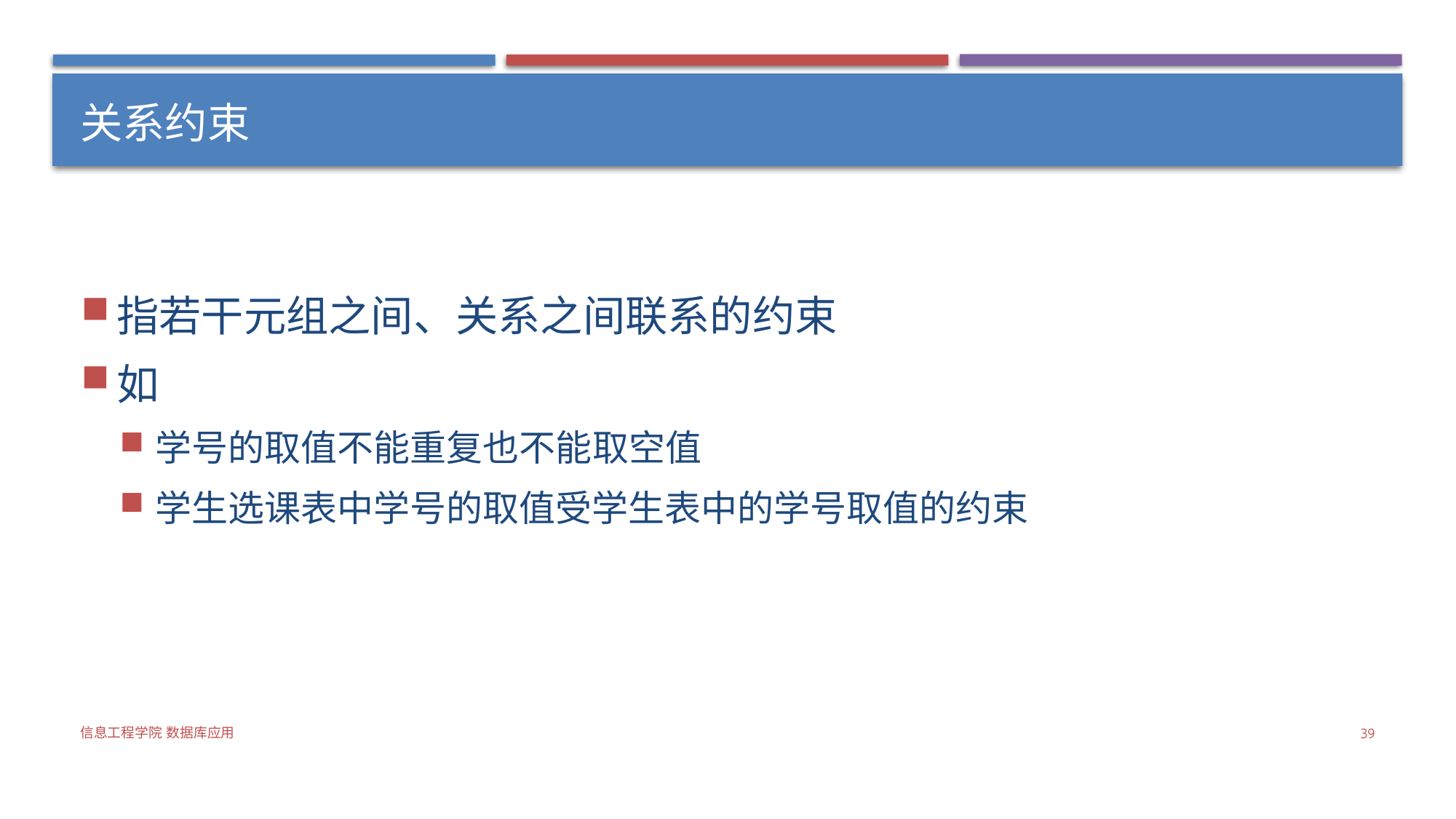

# 关系约束
指若干元组之间、关系之间联系的约束
如
学号的取值不能重复也不能取空值
学生选课表中学号的取值受学生表中的学号取值的约束

信息工程学院 数据库应用
39